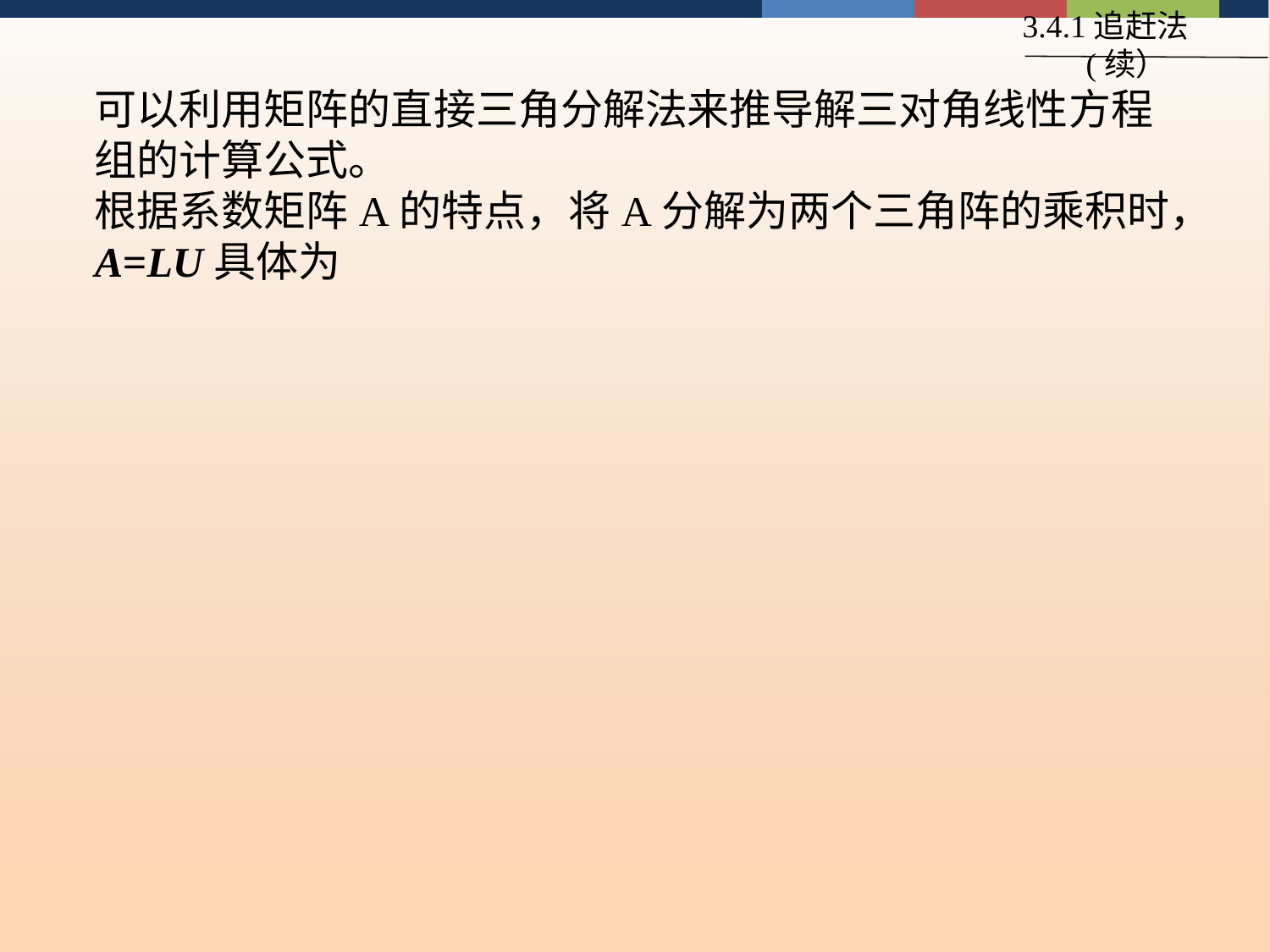

3.4.1追赶法(续）

可以利用矩阵的直接三角分解法来推导解三对角线性方程组的计算公式。
根据系数矩阵A的特点，将A分解为两个三角阵的乘积时，
A=LU具体为